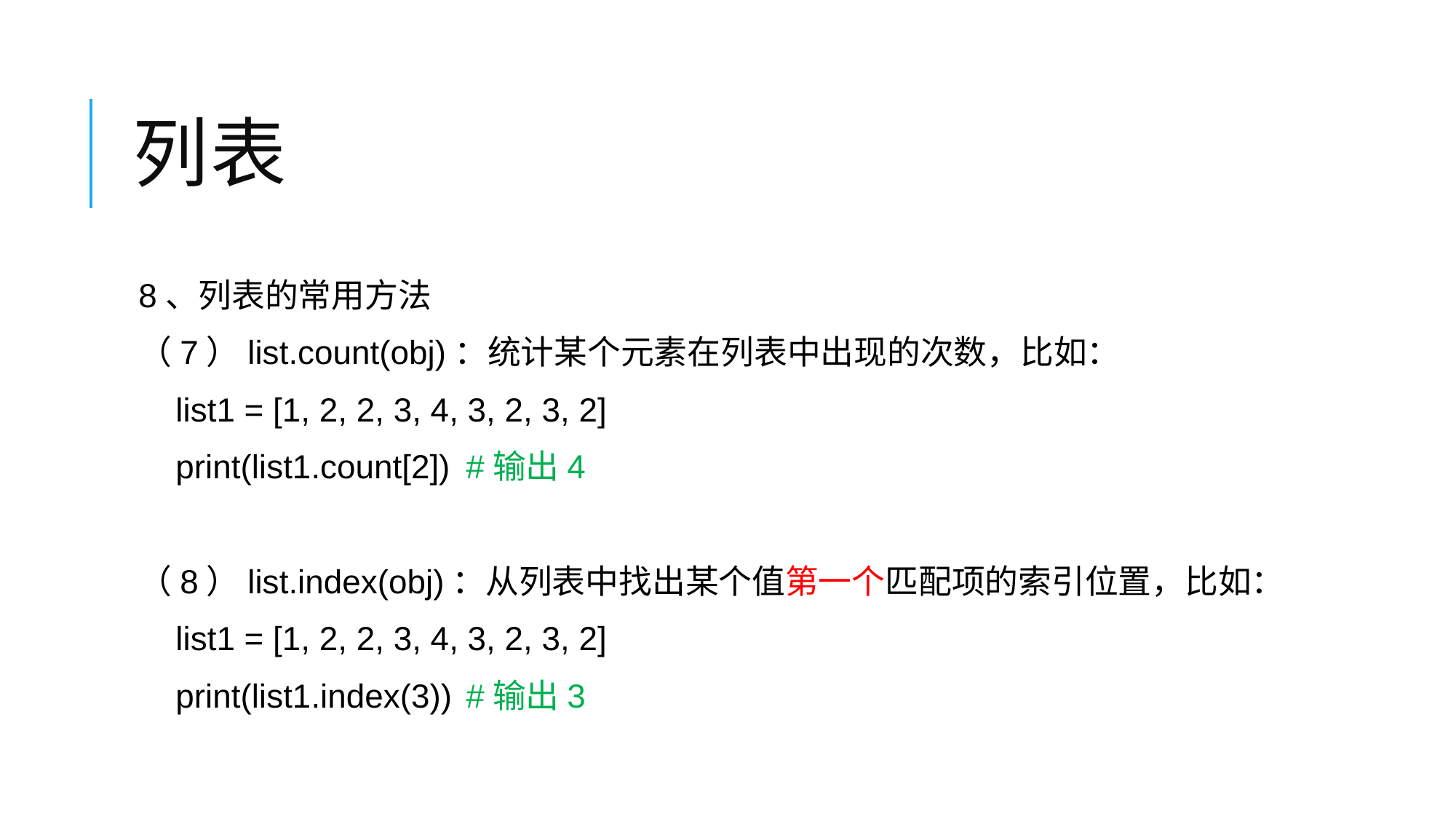

# 列表
8、列表的常用方法
（7）list.count(obj)：统计某个元素在列表中出现的次数，比如：
    list1 = [1, 2, 2, 3, 4, 3, 2, 3, 2]
    print(list1.count[2])	#输出4

（8）list.index(obj)：从列表中找出某个值第一个匹配项的索引位置，比如：
    list1 = [1, 2, 2, 3, 4, 3, 2, 3, 2]
    print(list1.index(3))	#输出3